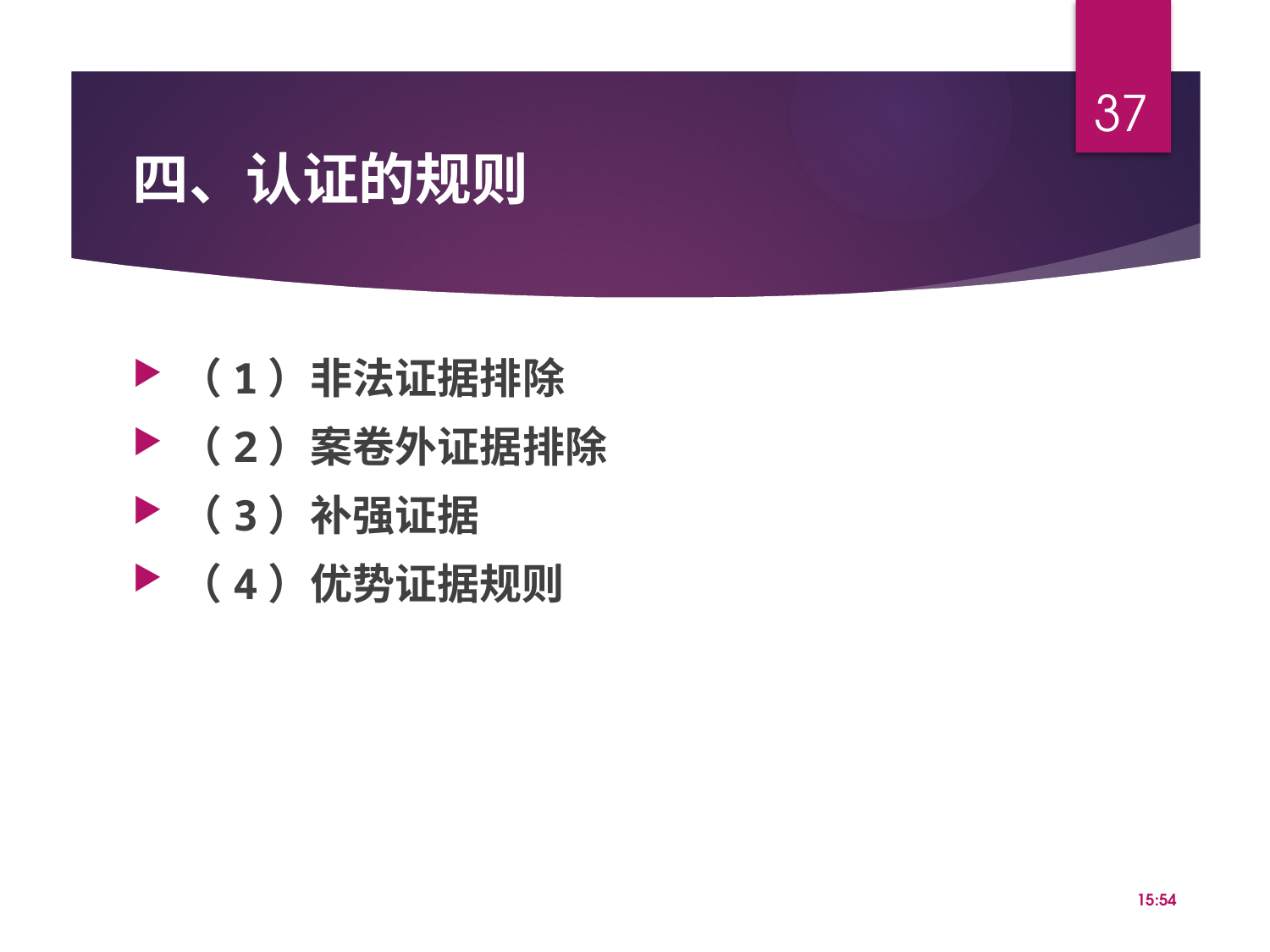

37
# 四、认证的规则
（1）非法证据排除
（2）案卷外证据排除
（3）补强证据
（4）优势证据规则
15:54